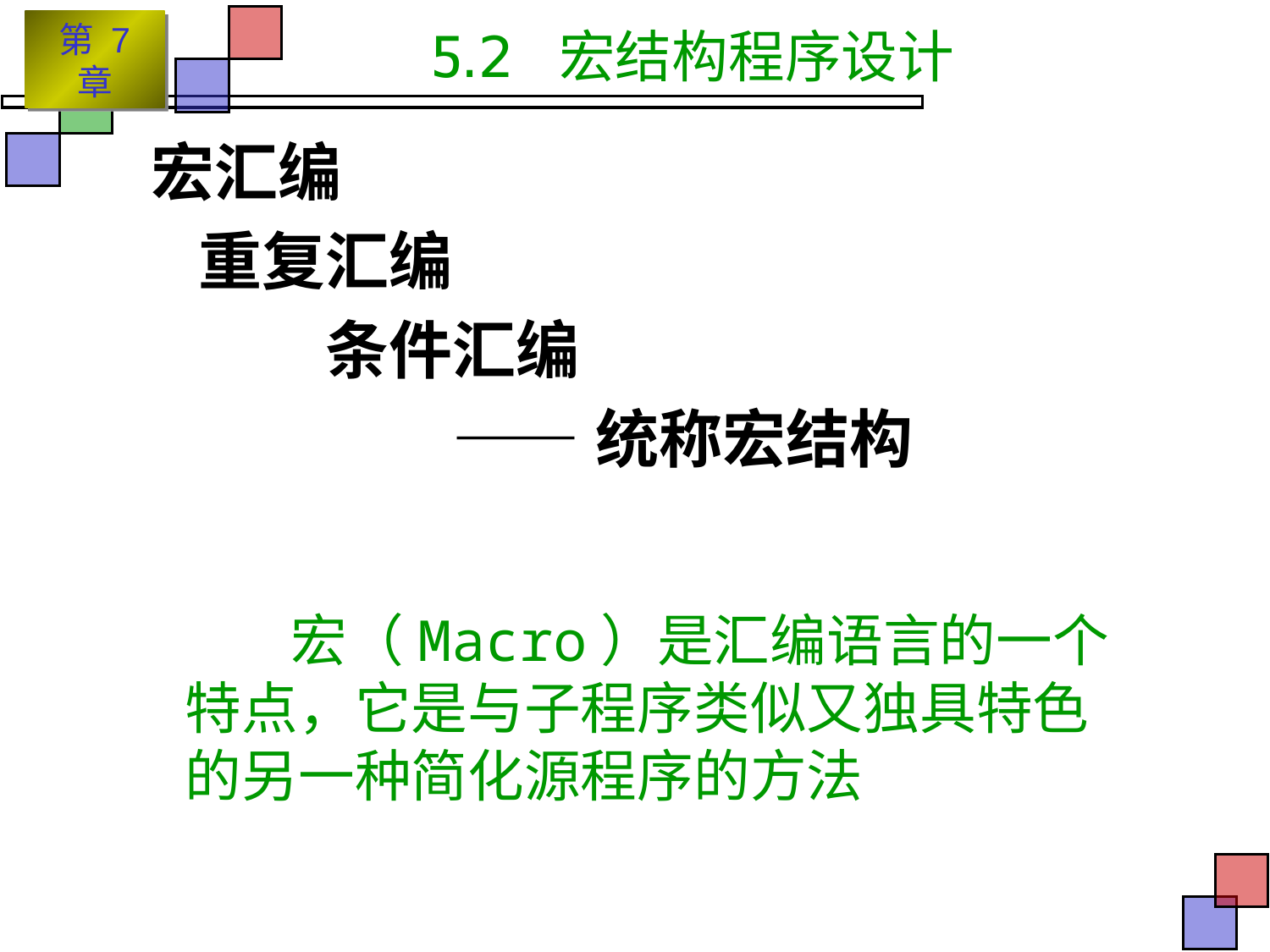

# 5.2  宏结构程序设计
宏汇编
	重复汇编
		条件汇编
			——统称宏结构
宏（Macro）是汇编语言的一个特点，它是与子程序类似又独具特色的另一种简化源程序的方法